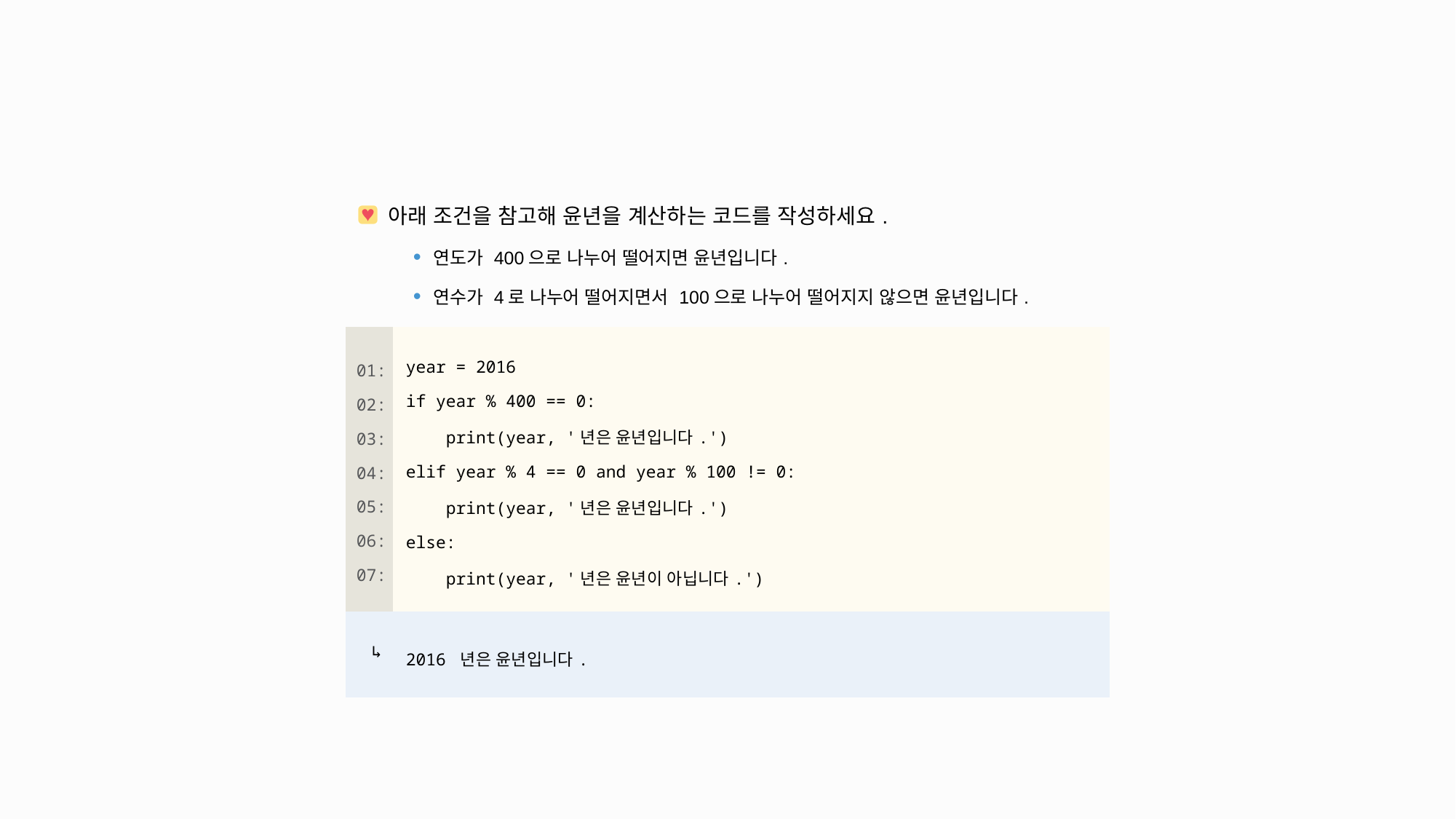

| 아래 조건을 참고해 윤년을 계산하는 코드를 작성하세요. 연도가 400으로 나누어 떨어지면 윤년입니다. 연수가 4로 나누어 떨어지면서 100으로 나누어 떨어지지 않으면 윤년입니다. |  |
| --- | --- |
| 01: 02: 03: 04: 05: 06: 07: | year = 2016 if year % 400 == 0: print(year, '년은 윤년입니다.') elif year % 4 == 0 and year % 100 != 0: print(year, '년은 윤년입니다.') else: print(year, '년은 윤년이 아닙니다.') |
| ↳ | 2016 년은 윤년입니다. |